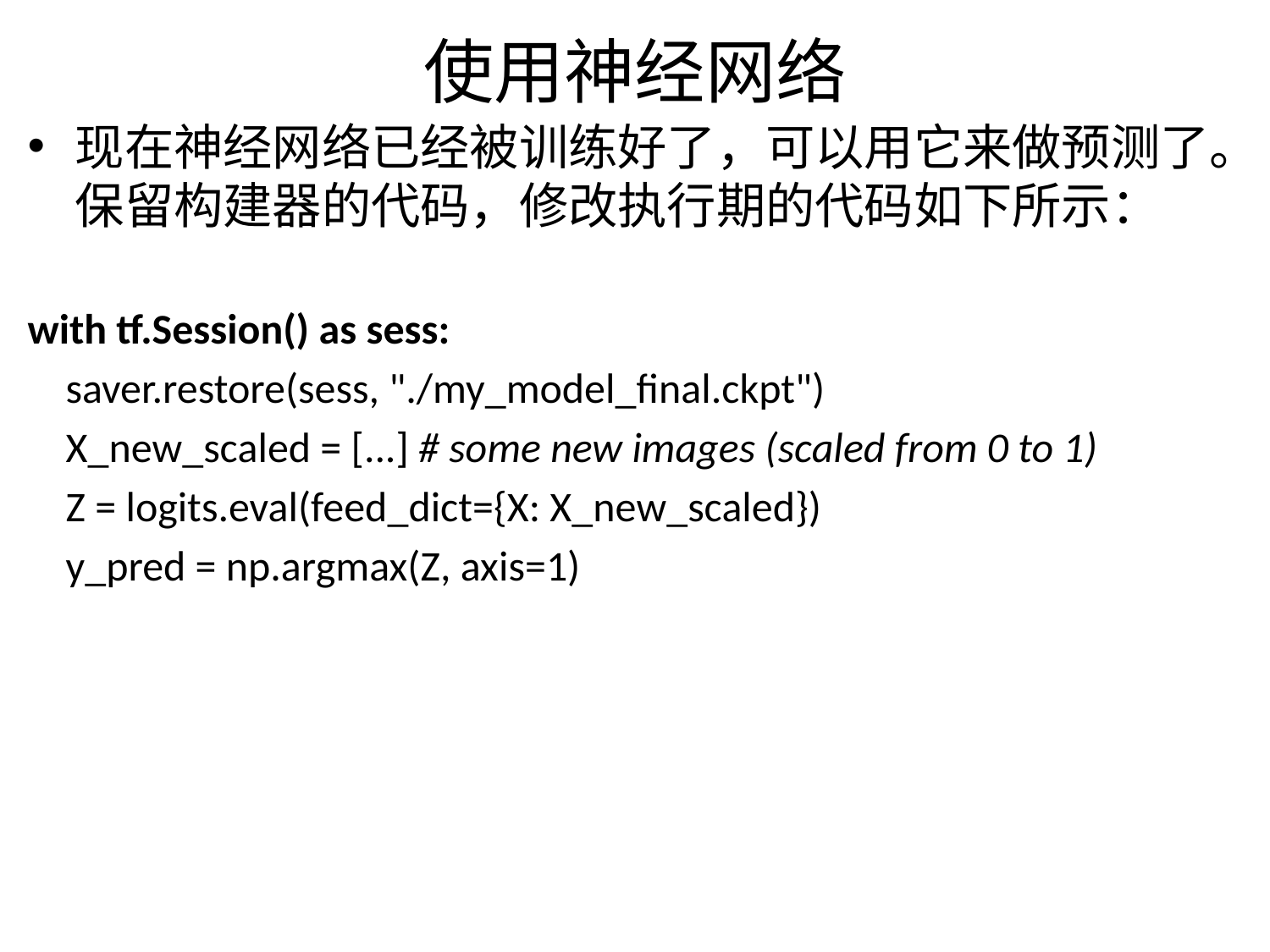

# 使用神经网络
现在神经网络已经被训练好了，可以用它来做预测了。保留构建器的代码，修改执行期的代码如下所示：

with tf.Session() as sess:
    saver.restore(sess, "./my_model_final.ckpt")
    X_new_scaled = [...] # some new images (scaled from 0 to 1)
    Z = logits.eval(feed_dict={X: X_new_scaled})
    y_pred = np.argmax(Z, axis=1)